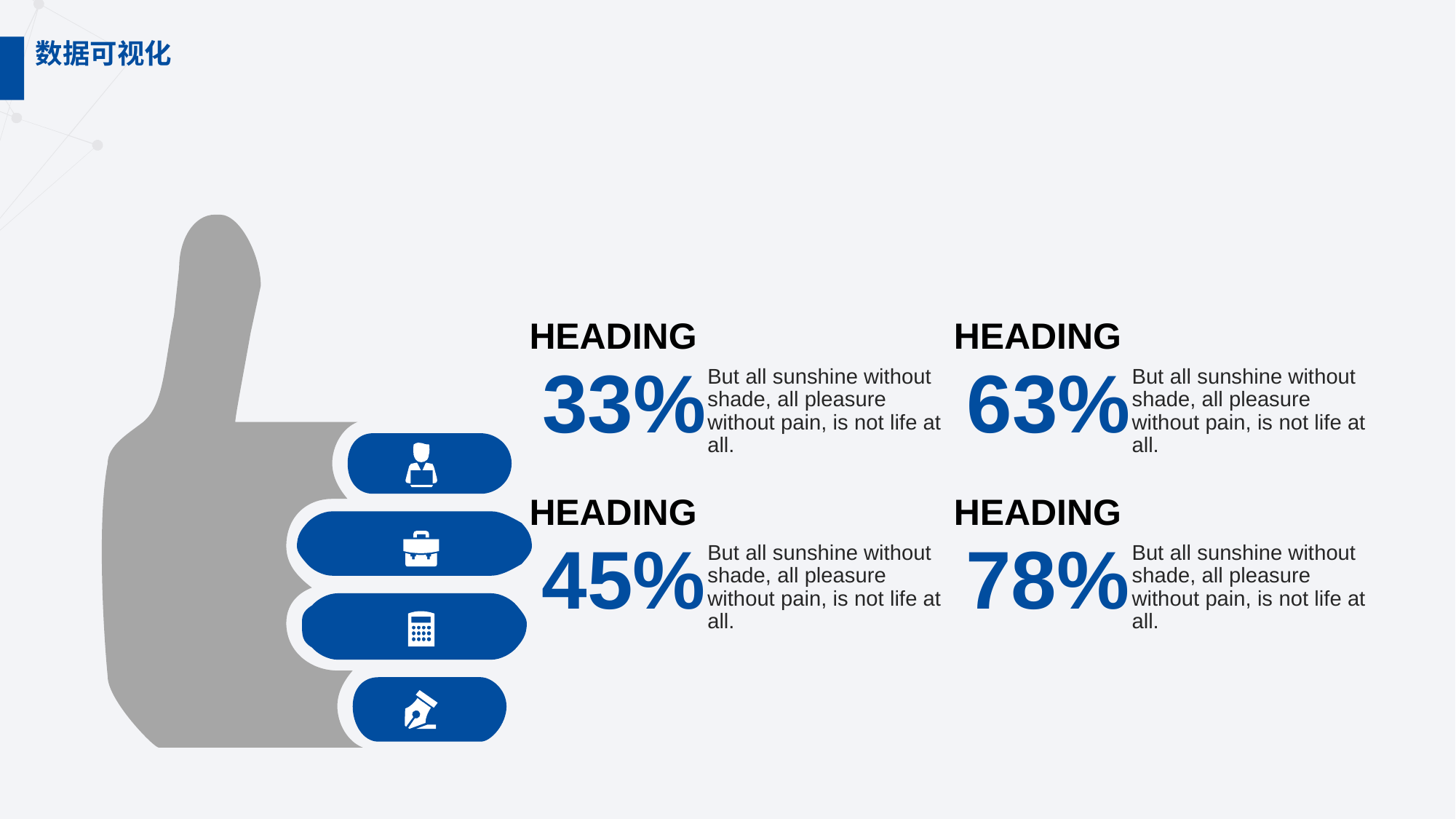

数据可视化

HEADING
33%
But all sunshine without shade, all pleasure without pain, is not life at all.
HEADING
63%
But all sunshine without shade, all pleasure without pain, is not life at all.
HEADING
45%
But all sunshine without shade, all pleasure without pain, is not life at all.
HEADING
78%
But all sunshine without shade, all pleasure without pain, is not life at all.